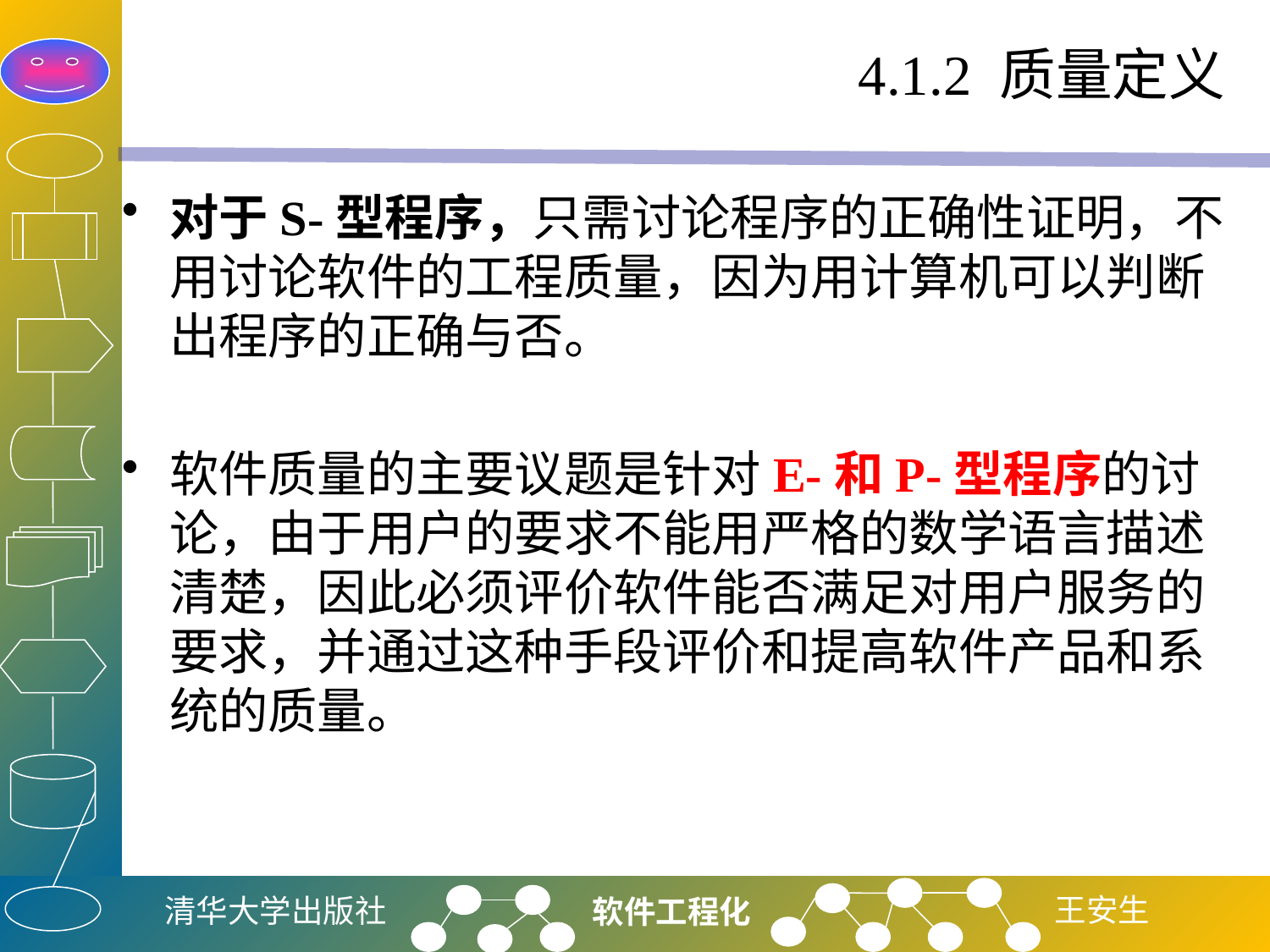

# 4.1.2 质量定义
对于S-型程序，只需讨论程序的正确性证明，不用讨论软件的工程质量，因为用计算机可以判断出程序的正确与否。

软件质量的主要议题是针对E-和P-型程序的讨论，由于用户的要求不能用严格的数学语言描述清楚，因此必须评价软件能否满足对用户服务的要求，并通过这种手段评价和提高软件产品和系统的质量。